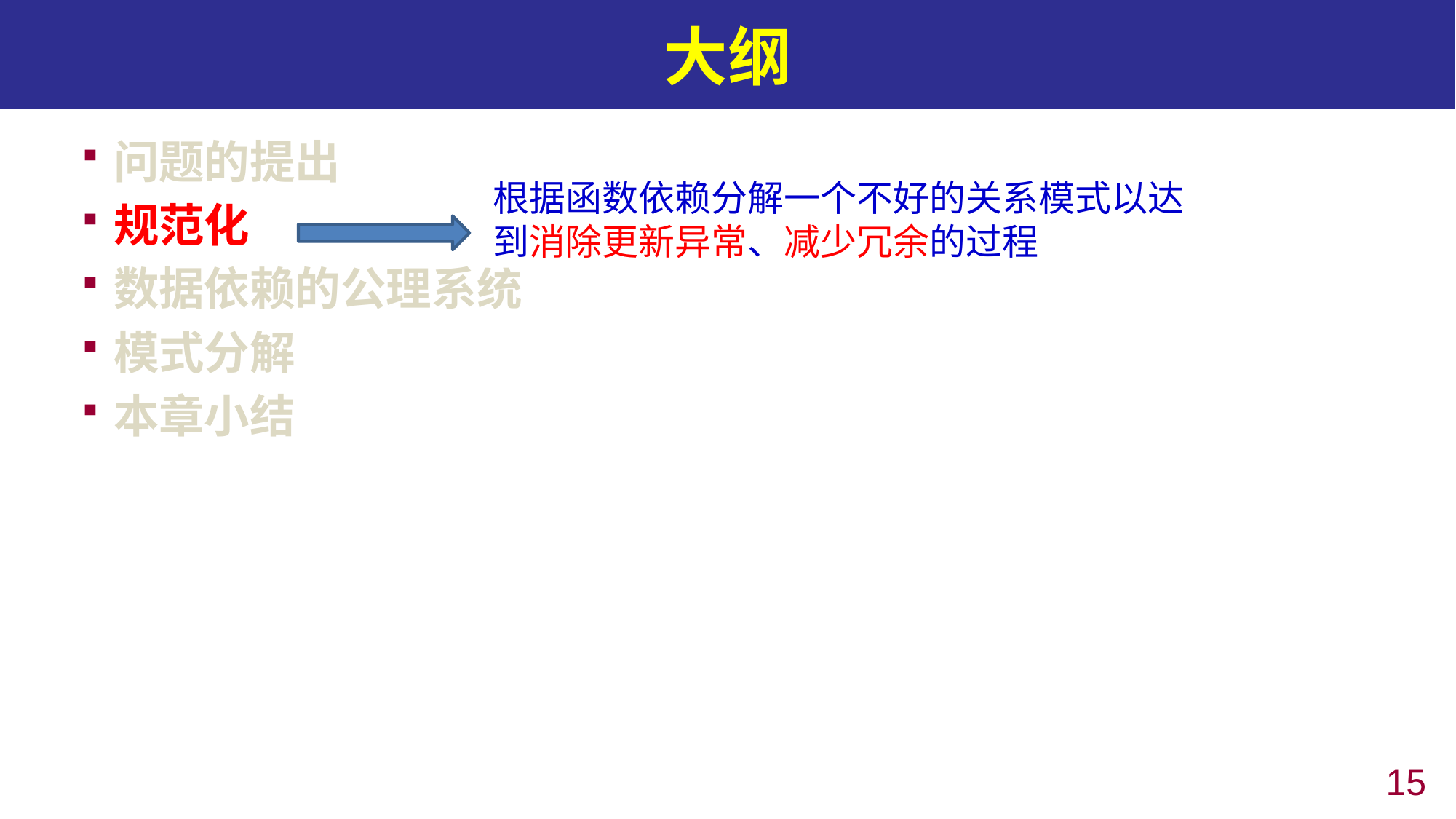

# 大纲
问题的提出
规范化
数据依赖的公理系统
模式分解
本章小结
根据函数依赖分解一个不好的关系模式以达到消除更新异常、减少冗余的过程

15